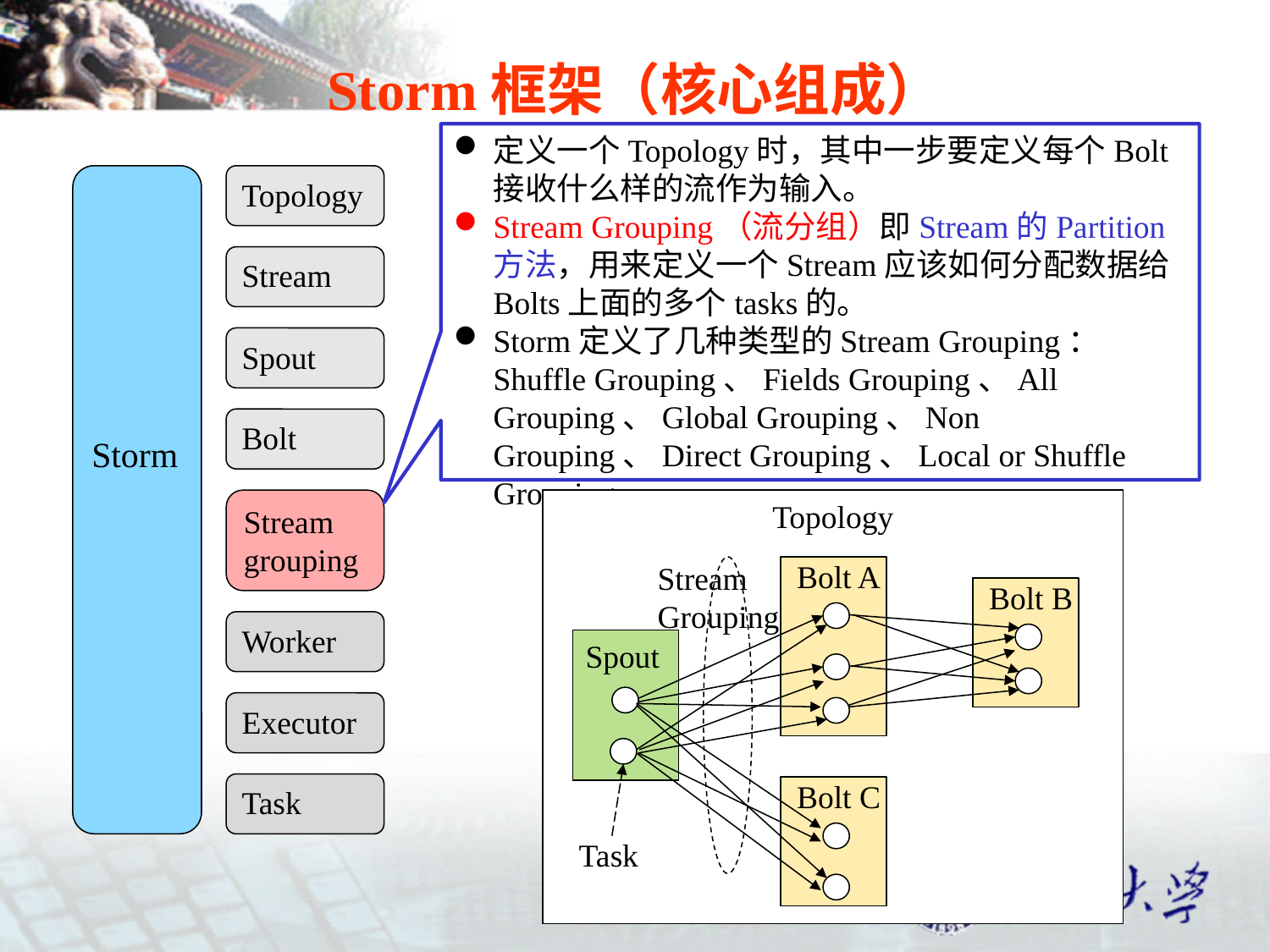

# Storm框架（核心组成）
定义一个Topology时，其中一步要定义每个Bolt接收什么样的流作为输入。
Stream Grouping（流分组）即Stream的Partition方法，用来定义一个Stream应该如何分配数据给Bolts上面的多个tasks的。
Storm定义了几种类型的Stream Grouping：Shuffle Grouping、Fields Grouping、All Grouping、Global Grouping、Non Grouping、Direct Grouping、Local or Shuffle Grouping……

Storm
Topology
Stream
Spout
Bolt
Stream
grouping
Worker
Executor
Task
Topology
Stream
Grouping

  Bolt A

  Bolt B

Spout

  Bolt C

Task